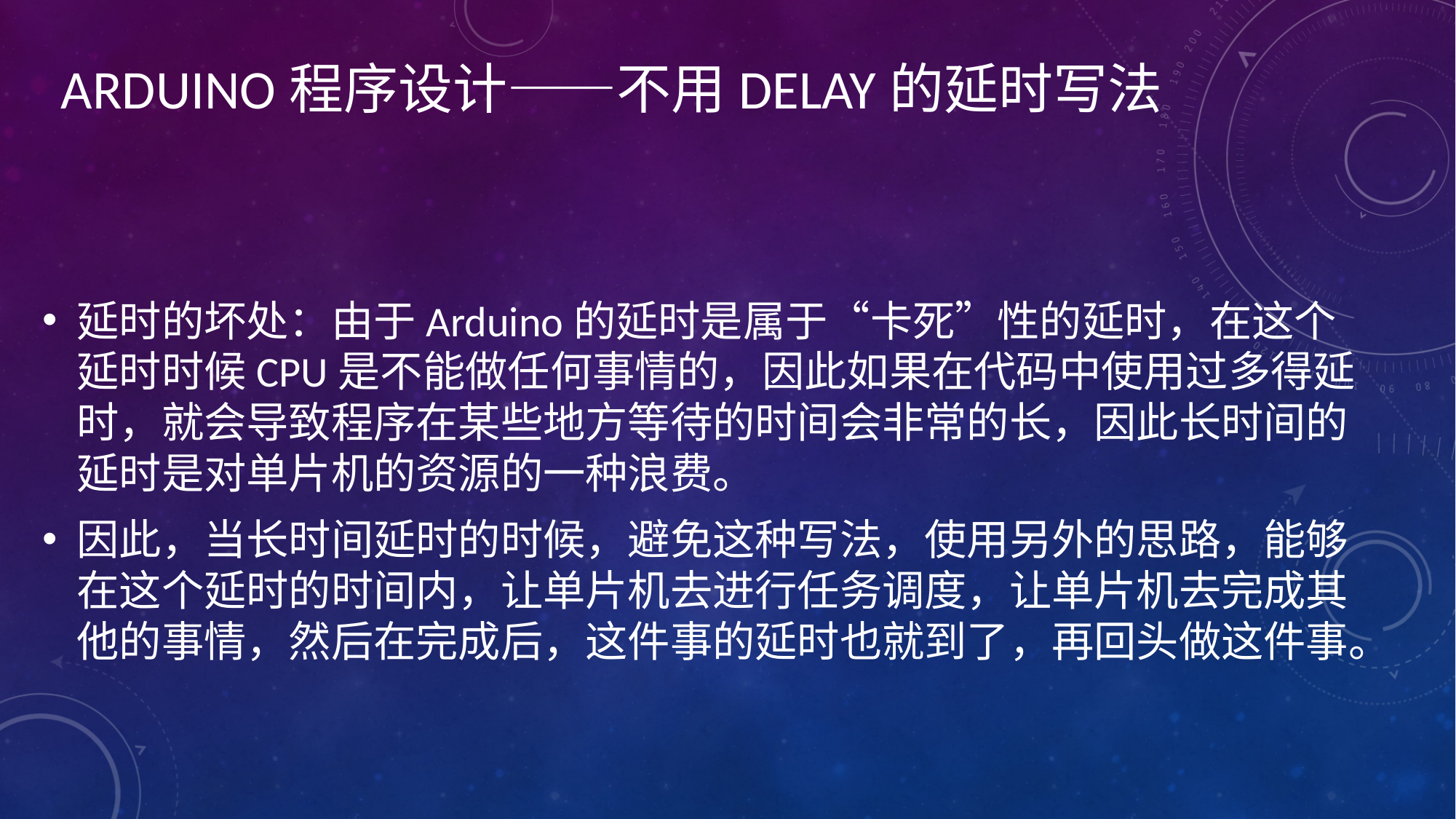

# Arduino程序设计——不用delay的延时写法
延时的坏处：由于Arduino的延时是属于“卡死”性的延时，在这个延时时候CPU是不能做任何事情的，因此如果在代码中使用过多得延时，就会导致程序在某些地方等待的时间会非常的长，因此长时间的延时是对单片机的资源的一种浪费。
因此，当长时间延时的时候，避免这种写法，使用另外的思路，能够在这个延时的时间内，让单片机去进行任务调度，让单片机去完成其他的事情，然后在完成后，这件事的延时也就到了，再回头做这件事。